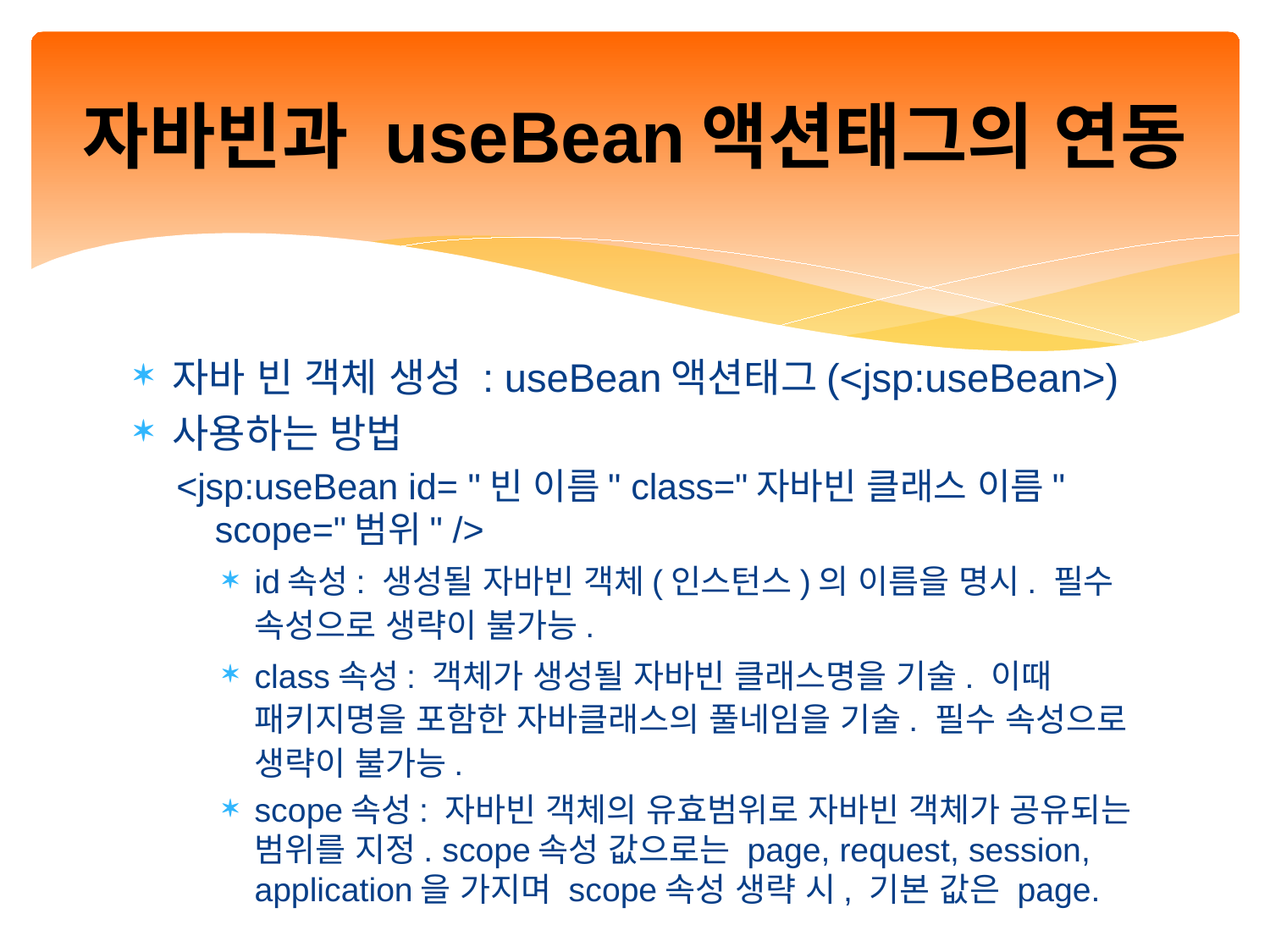

# 자바빈과 useBean액션태그의 연동
자바 빈 객체 생성 : useBean액션태그(<jsp:useBean>)
사용하는 방법
<jsp:useBean id= "빈 이름" class="자바빈 클래스 이름" scope="범위" />
id속성: 생성될 자바빈 객체(인스턴스)의 이름을 명시. 필수 속성으로 생략이 불가능.
class속성: 객체가 생성될 자바빈 클래스명을 기술. 이때 패키지명을 포함한 자바클래스의 풀네임을 기술. 필수 속성으로 생략이 불가능.
scope속성: 자바빈 객체의 유효범위로 자바빈 객체가 공유되는 범위를 지정. scope속성 값으로는 page, request, session, application을 가지며 scope속성 생략 시, 기본 값은 page.